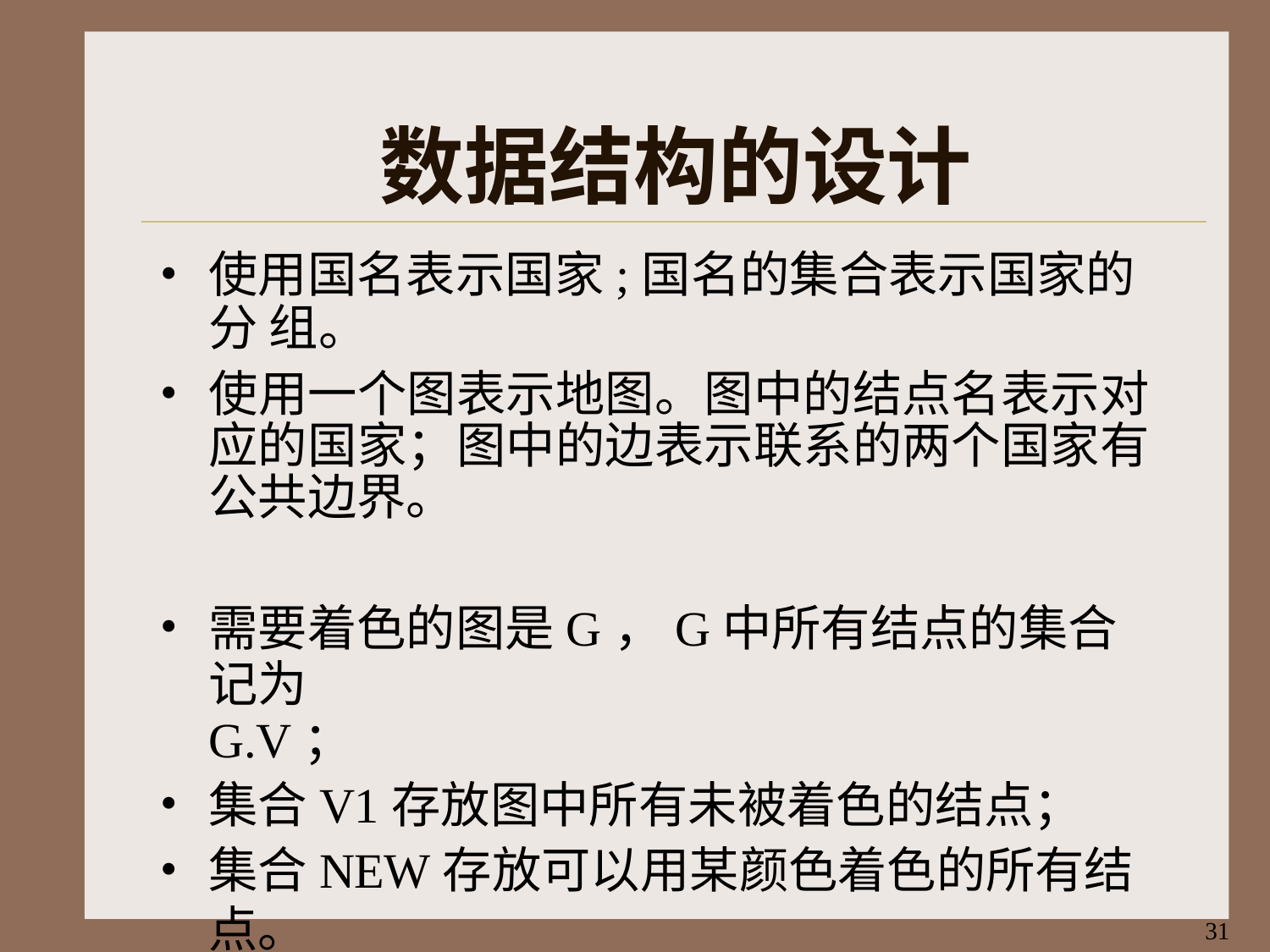

# 数据结构的设计

使用国名表示国家;国名的集合表示国家的分 组。
使用一个图表示地图。图中的结点名表示对 应的国家；图中的边表示联系的两个国家有 公共边界。

需要着色的图是G，G中所有结点的集合记为
G.V；
集合V1存放图中所有未被着色的结点；
集合NEW存放可以用某颜色着色的所有结点。
31